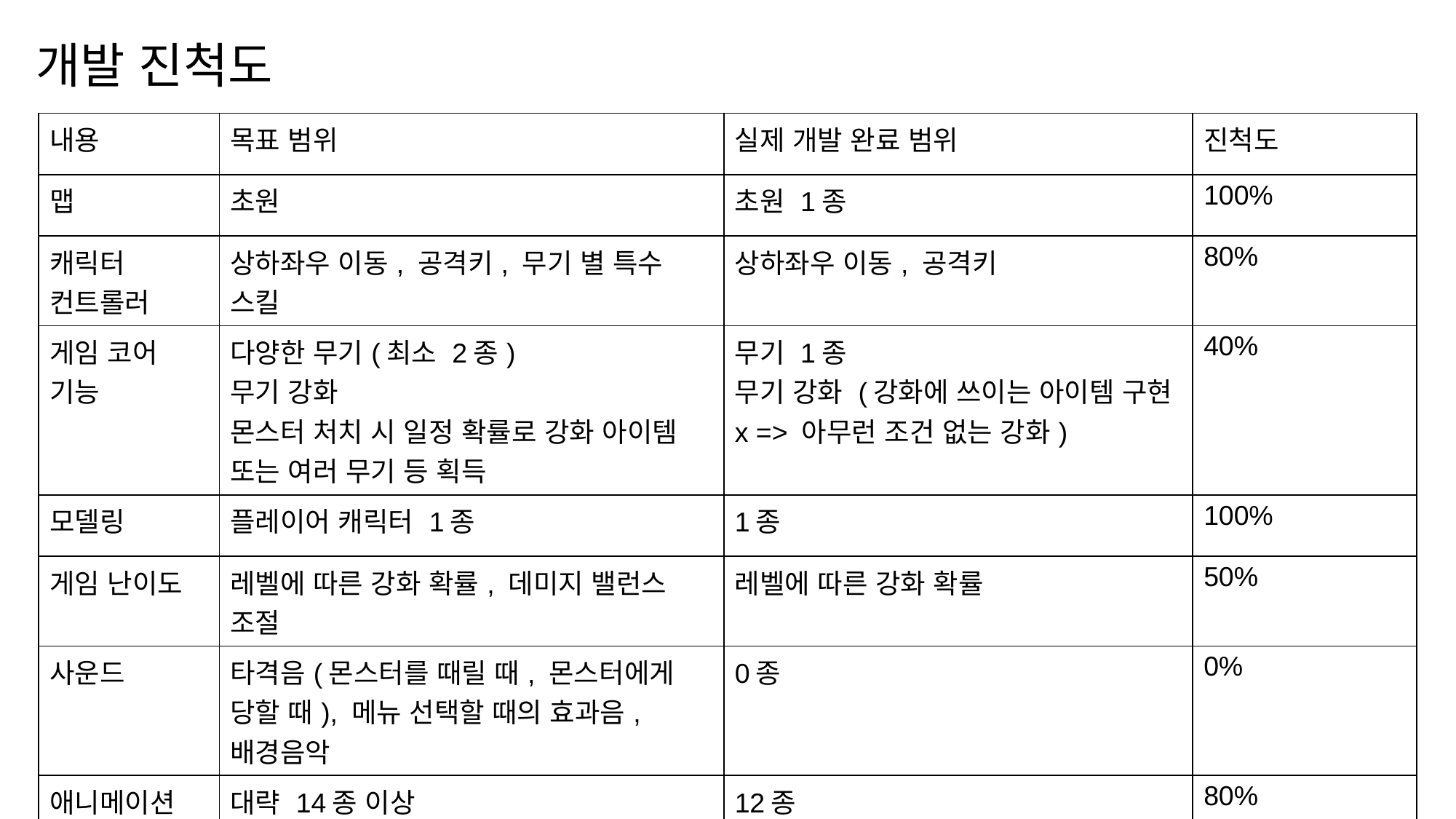

# 개발 진척도
| 내용 | 목표 범위 | 실제 개발 완료 범위 | 진척도 |
| --- | --- | --- | --- |
| 맵 | 초원 | 초원 1종 | 100% |
| 캐릭터 컨트롤러 | 상하좌우 이동, 공격키, 무기 별 특수 스킬 | 상하좌우 이동, 공격키 | 80% |
| 게임 코어 기능 | 다양한 무기(최소 2종) 무기 강화 몬스터 처치 시 일정 확률로 강화 아이템 또는 여러 무기 등 획득 | 무기 1종 무기 강화 (강화에 쓰이는 아이템 구현x => 아무런 조건 없는 강화) | 40% |
| 모델링 | 플레이어 캐릭터 1종 | 1종 | 100% |
| 게임 난이도 | 레벨에 따른 강화 확률, 데미지 밸런스 조절 | 레벨에 따른 강화 확률 | 50% |
| 사운드 | 타격음(몬스터를 때릴 때, 몬스터에게 당할 때), 메뉴 선택할 때의 효과음, 배경음악 | 0종 | 0% |
| 애니메이션 | 대략 14종 이상 | 12종 | 80% |